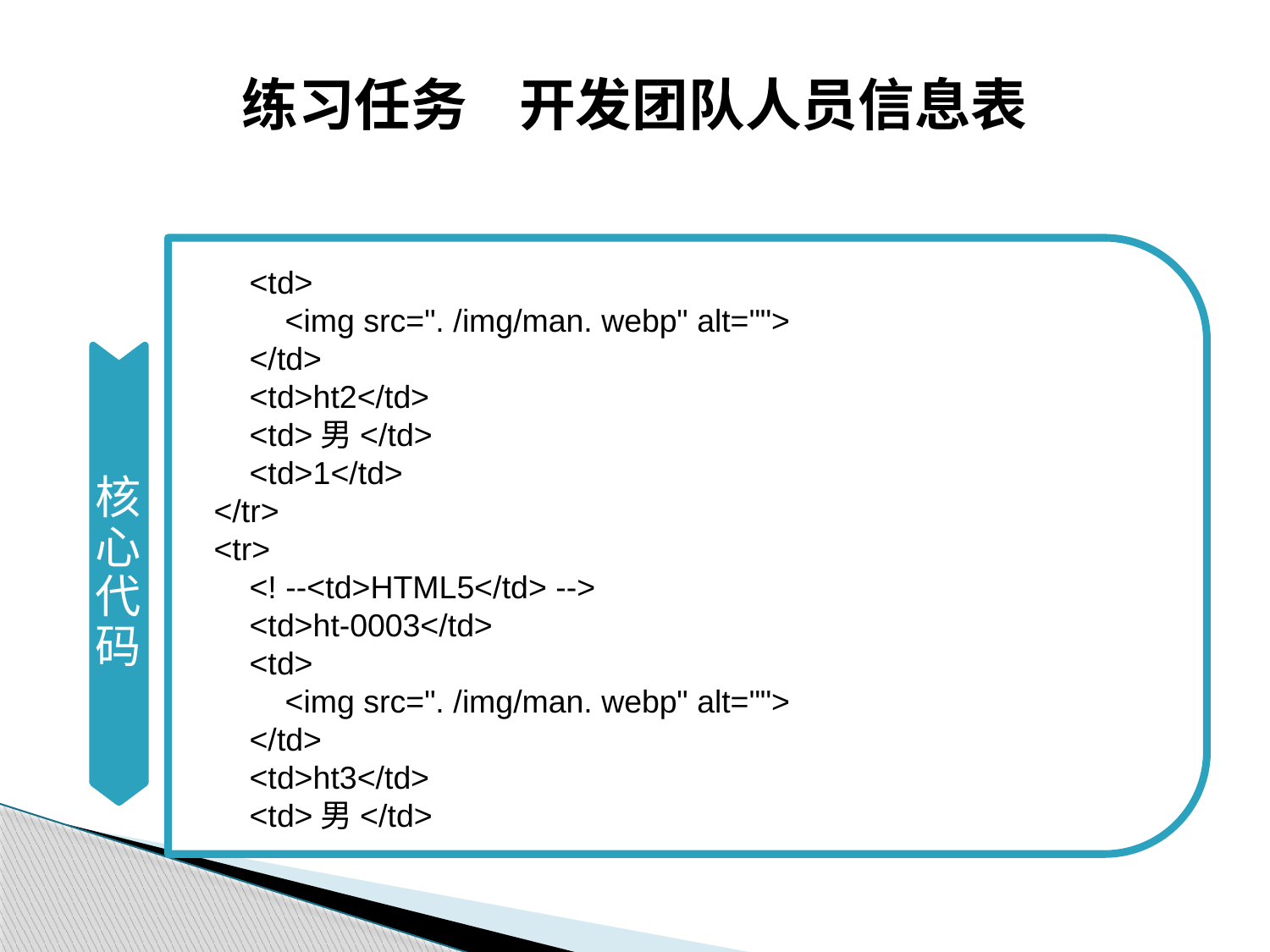

# 练习任务    开发团队人员信息表

核心代码
        <td>
            <img src=". /img/man. webp" alt="">
        </td>
        <td>ht2</td>
        <td>男</td>
        <td>1</td>
    </tr>
    <tr>
        <! --<td>HTML5</td> -->
        <td>ht-0003</td>
        <td>
            <img src=". /img/man. webp" alt="">
        </td>
        <td>ht3</td>
        <td>男</td>